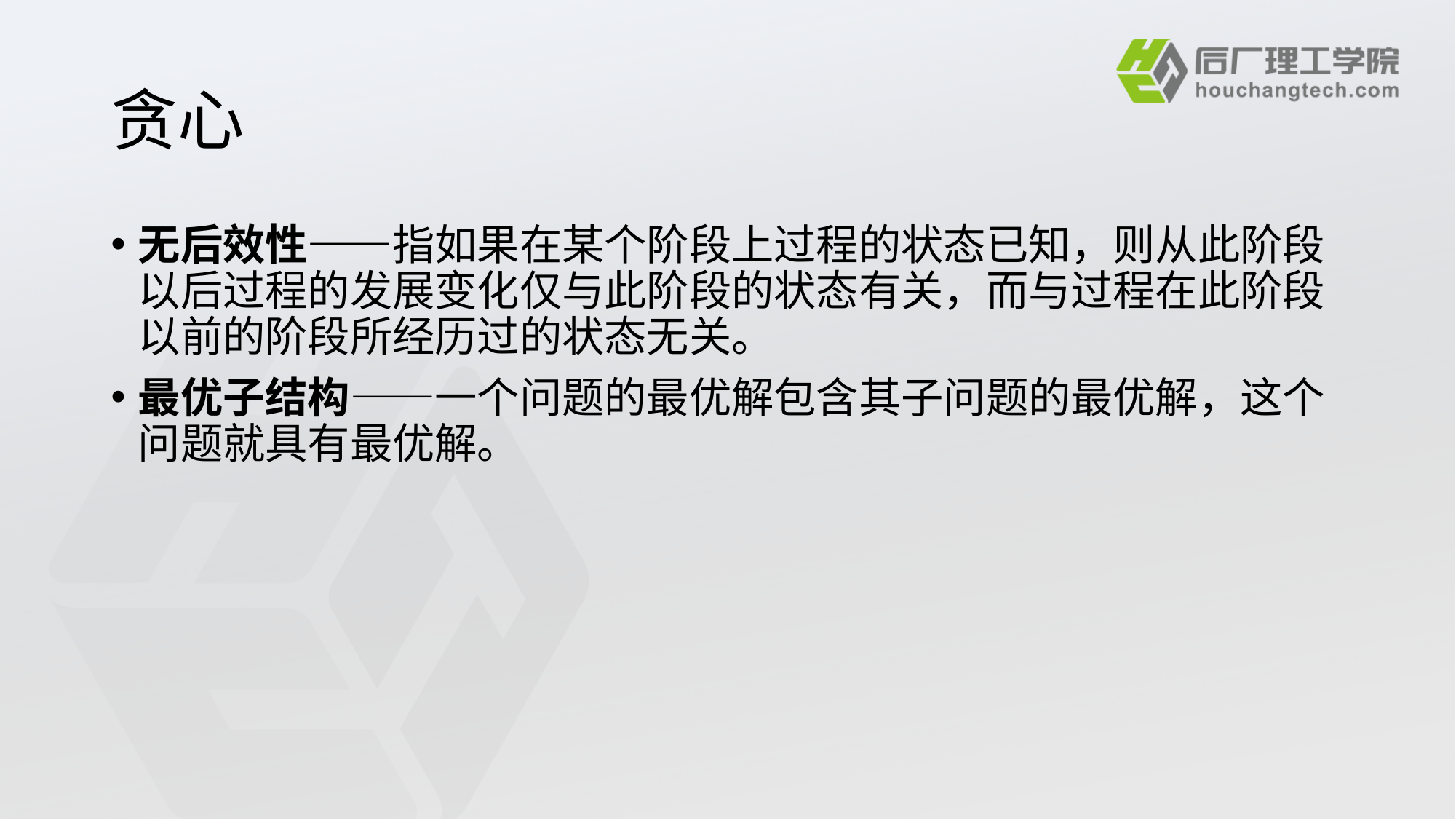

# 贪心
无后效性——指如果在某个阶段上过程的状态已知，则从此阶段以后过程的发展变化仅与此阶段的状态有关，而与过程在此阶段以前的阶段所经历过的状态无关。
最优子结构——一个问题的最优解包含其子问题的最优解，这个问题就具有最优解。